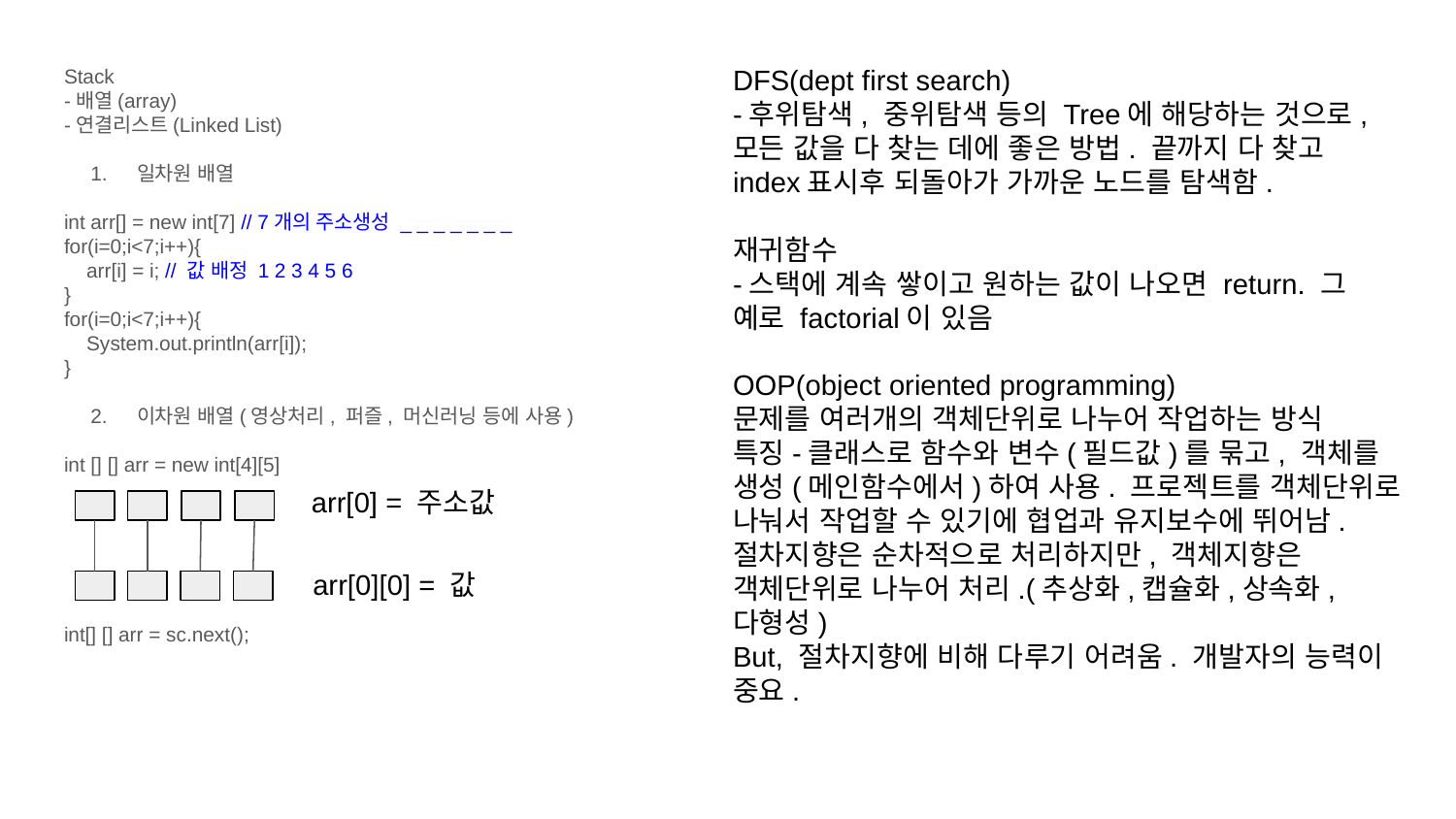

DFS(dept first search)
-후위탐색, 중위탐색 등의 Tree에 해당하는 것으로, 모든 값을 다 찾는 데에 좋은 방법. 끝까지 다 찾고 index표시후 되돌아가 가까운 노드를 탐색함.

재귀함수
-스택에 계속 쌓이고 원하는 값이 나오면 return. 그 예로 factorial이 있음

OOP(object oriented programming)
문제를 여러개의 객체단위로 나누어 작업하는 방식
특징-클래스로 함수와 변수(필드값)를 묶고, 객체를 생성(메인함수에서)하여 사용. 프로젝트를 객체단위로 나눠서 작업할 수 있기에 협업과 유지보수에 뛰어남. 절차지향은 순차적으로 처리하지만, 객체지향은 객체단위로 나누어 처리.(추상화,캡슐화,상속화,다형성)
But, 절차지향에 비해 다루기 어려움. 개발자의 능력이 중요.
Stack
-배열(array)
-연결리스트(Linked List)

일차원 배열

int arr[] = new int[7] // 7개의 주소생성 _ _ _ _ _ _ _
for(i=0;i<7;i++){
    arr[i] = i; // 값 배정 1 2 3 4 5 6
}
for(i=0;i<7;i++){
    System.out.println(arr[i]);
}

이차원 배열(영상처리, 퍼즐, 머신러닝 등에 사용)

int [] [] arr = new int[4][5]

int[] [] arr = sc.next();
arr[0] = 주소값

arr[0][0] = 값